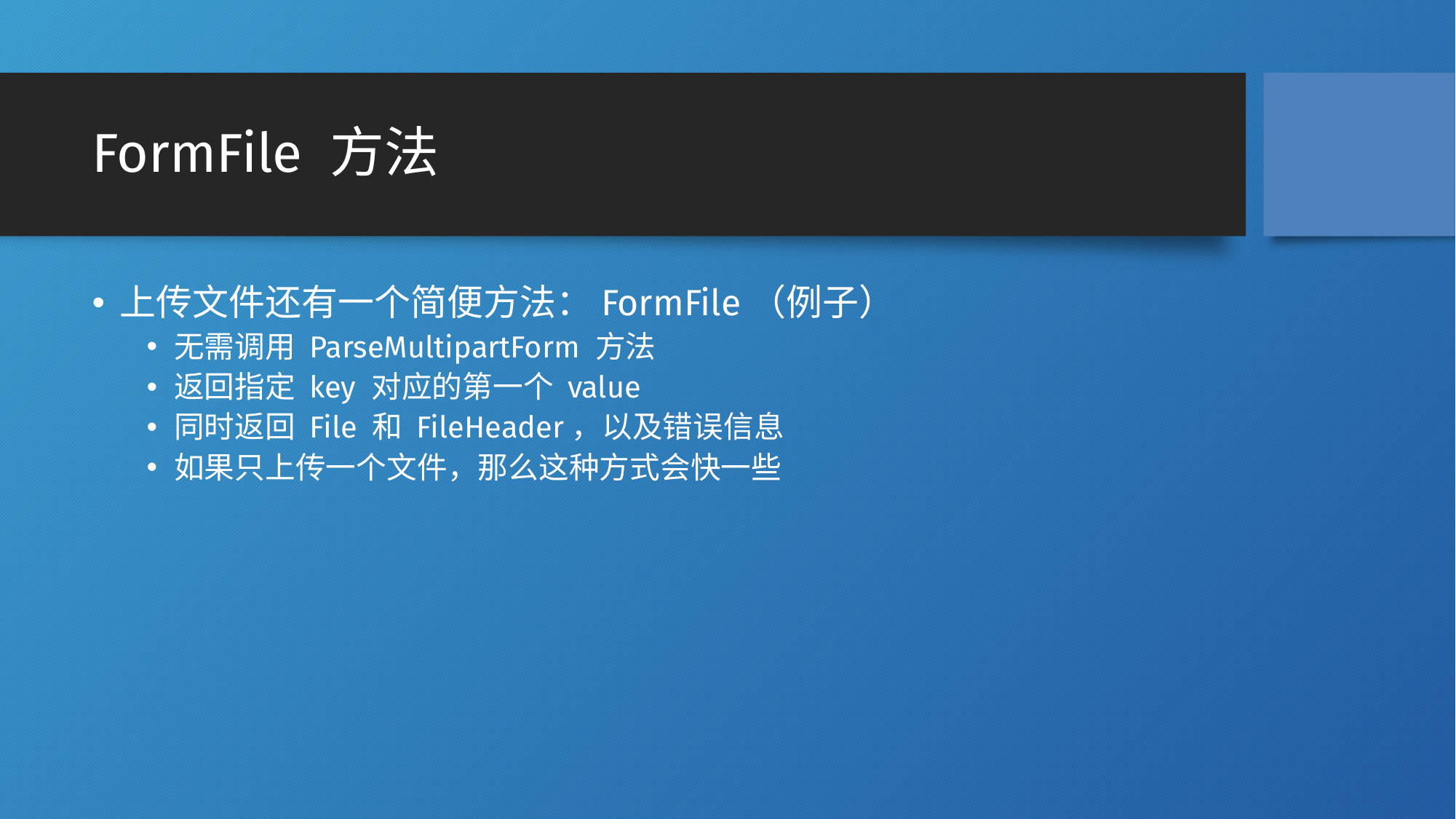

# FormFile 方法
上传文件还有一个简便方法：FormFile（例子）
无需调用 ParseMultipartForm 方法
返回指定 key 对应的第一个 value
同时返回 File 和 FileHeader，以及错误信息
如果只上传一个文件，那么这种方式会快一些